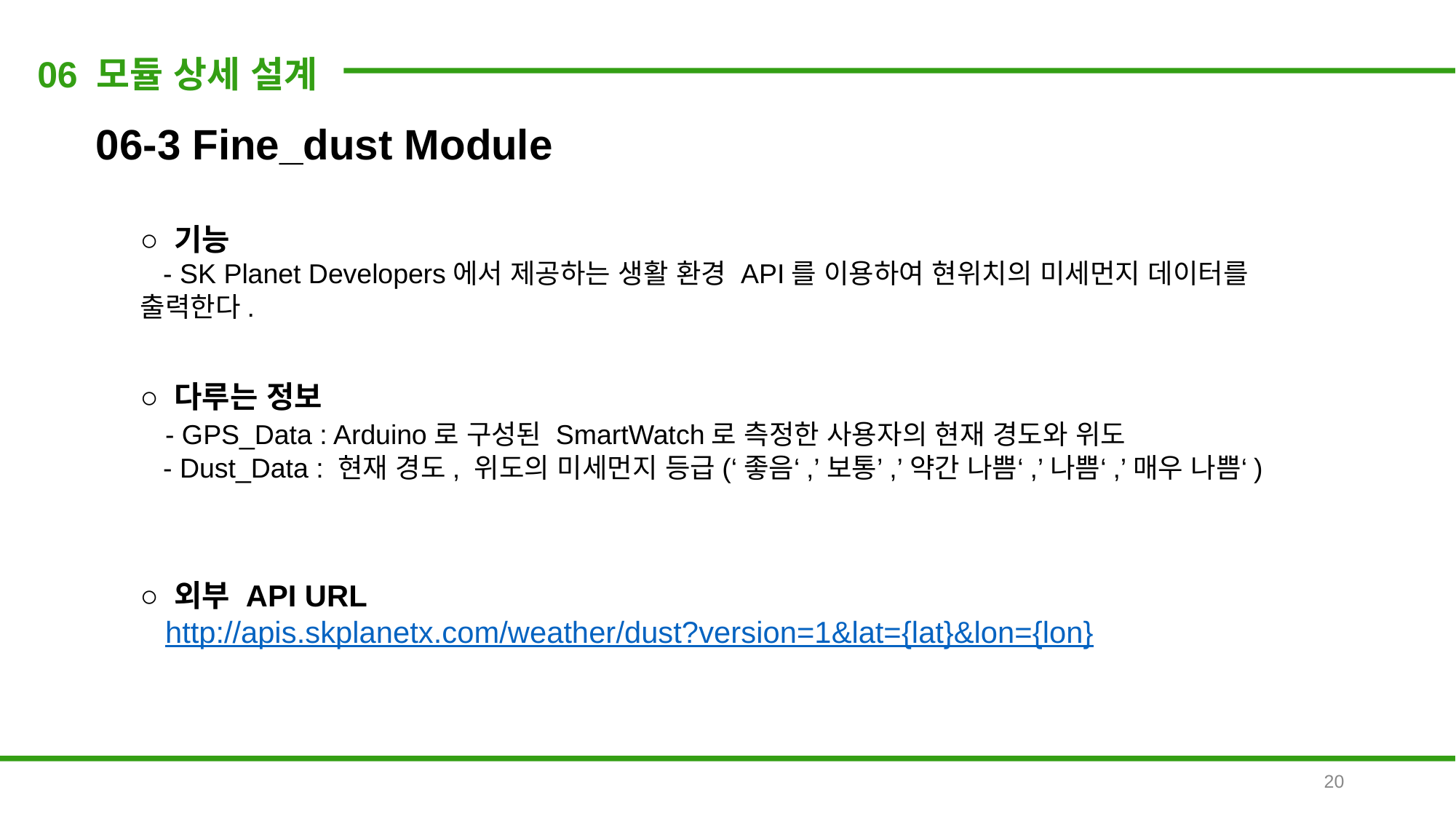

06 모듈 상세 설계

06-3 Fine_dust Module
○ 기능
   - SK Planet Developers에서 제공하는 생활 환경 API를 이용하여 현위치의 미세먼지 데이터를 출력한다.
○ 다루는 정보
   - GPS_Data : Arduino로 구성된 SmartWatch로 측정한 사용자의 현재 경도와 위도
   - Dust_Data : 현재 경도, 위도의 미세먼지 등급(‘좋음‘,’보통’,’약간 나쁨‘,’나쁨‘,’매우 나쁨‘)
○ 외부 API URL
   http://apis.skplanetx.com/weather/dust?version=1&lat={lat}&lon={lon}

20